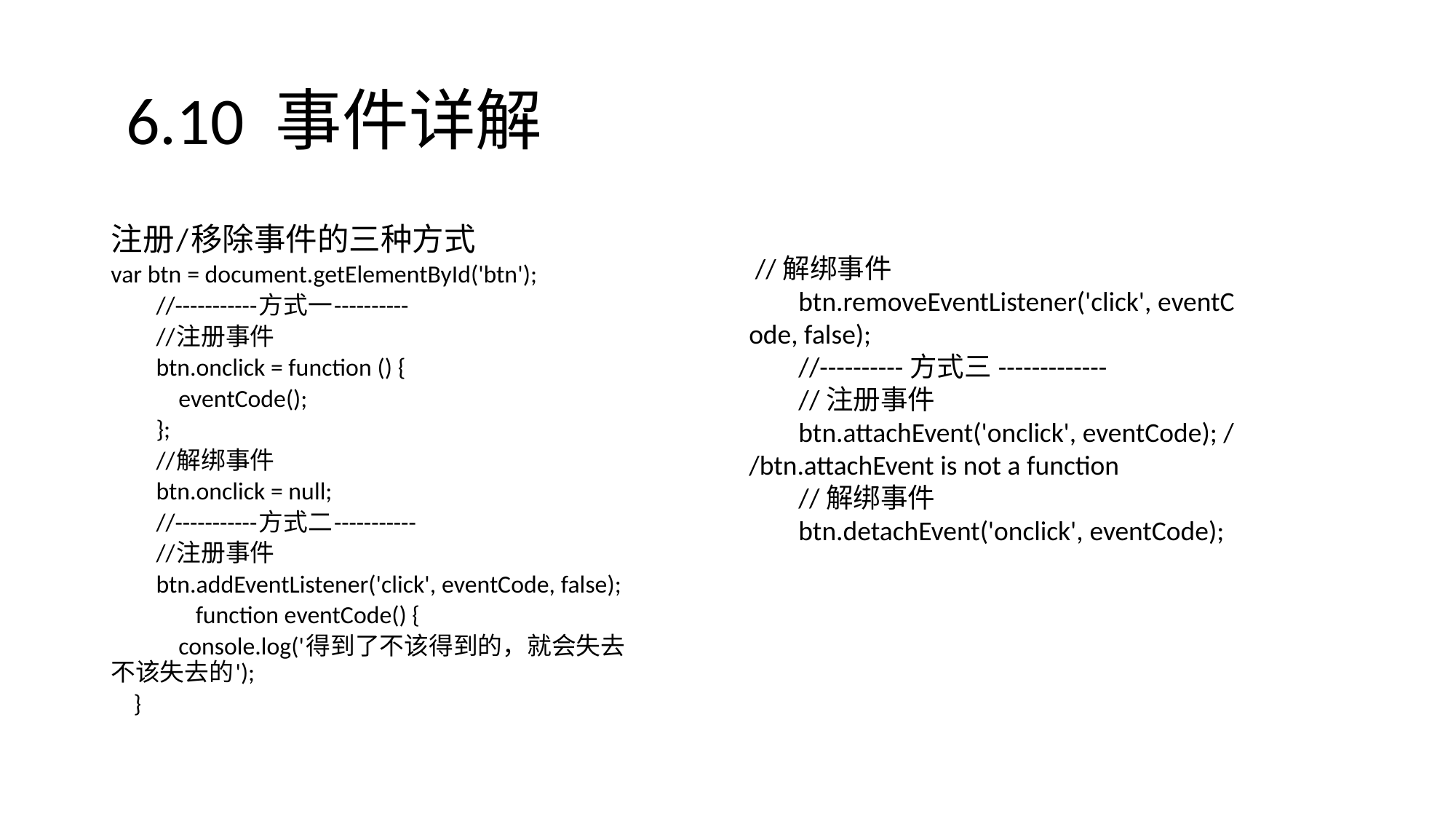

# 6.10 事件详解
注册/移除事件的三种方式
var btn = document.getElementById('btn');
        //-----------方式一----------
        //注册事件
        btn.onclick = function () {
            eventCode();
        };
        //解绑事件
        btn.onclick = null;
        //-----------方式二-----------
        //注册事件
        btn.addEventListener('click', eventCode, false);
               function eventCode() {
            console.log('得到了不该得到的，就会失去不该失去的');
    }
 //解绑事件
        btn.removeEventListener('click', eventCode, false);
        //----------方式三-------------
        //注册事件
        btn.attachEvent('onclick', eventCode); //btn.attachEvent is not a function
        //解绑事件
        btn.detachEvent('onclick', eventCode);